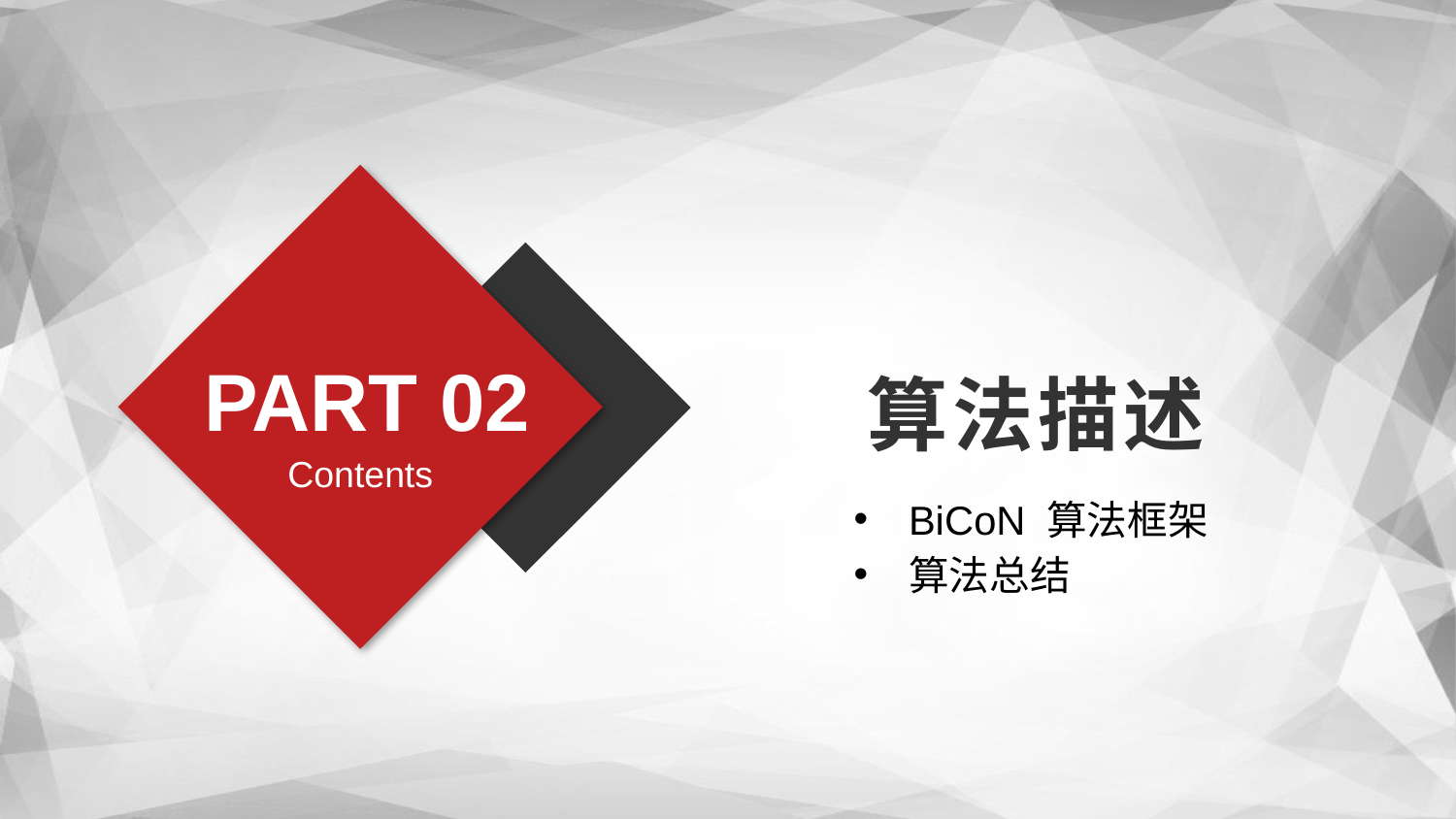

PART 02
Contents
算法描述
BiCoN 算法框架
算法总结